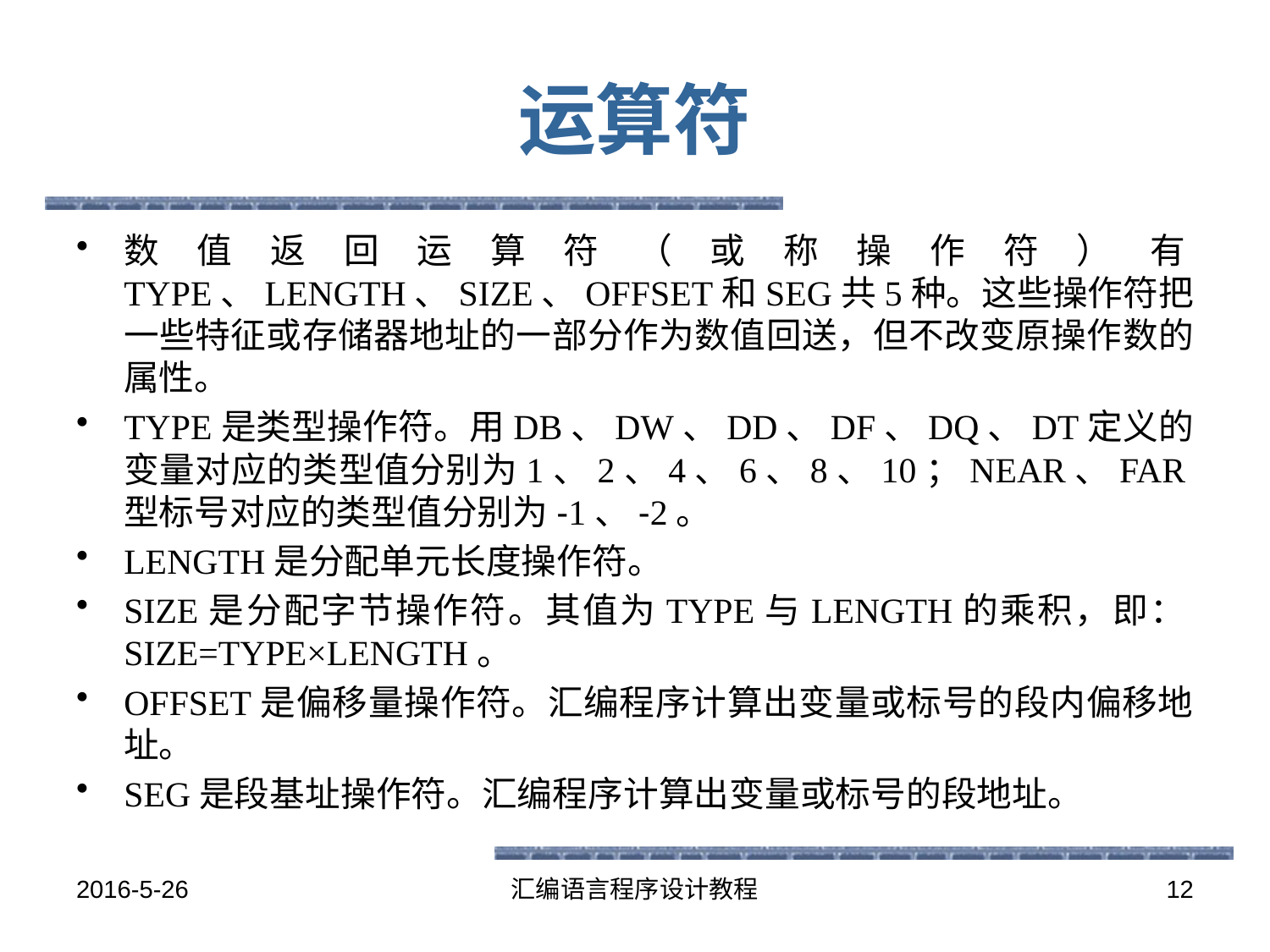

# 运算符
数值返回运算符（或称操作符）有TYPE、LENGTH、SIZE、OFFSET和SEG共5种。这些操作符把一些特征或存储器地址的一部分作为数值回送，但不改变原操作数的属性。
TYPE是类型操作符。用DB、DW、DD、DF、DQ、DT定义的变量对应的类型值分别为1、2、4、6、8、10；NEAR、FAR型标号对应的类型值分别为-1、-2。
LENGTH是分配单元长度操作符。
SIZE是分配字节操作符。其值为TYPE与LENGTH的乘积，即：SIZE=TYPE×LENGTH。
OFFSET是偏移量操作符。汇编程序计算出变量或标号的段内偏移地址。
SEG是段基址操作符。汇编程序计算出变量或标号的段地址。
2016-5-26
汇编语言程序设计教程
12